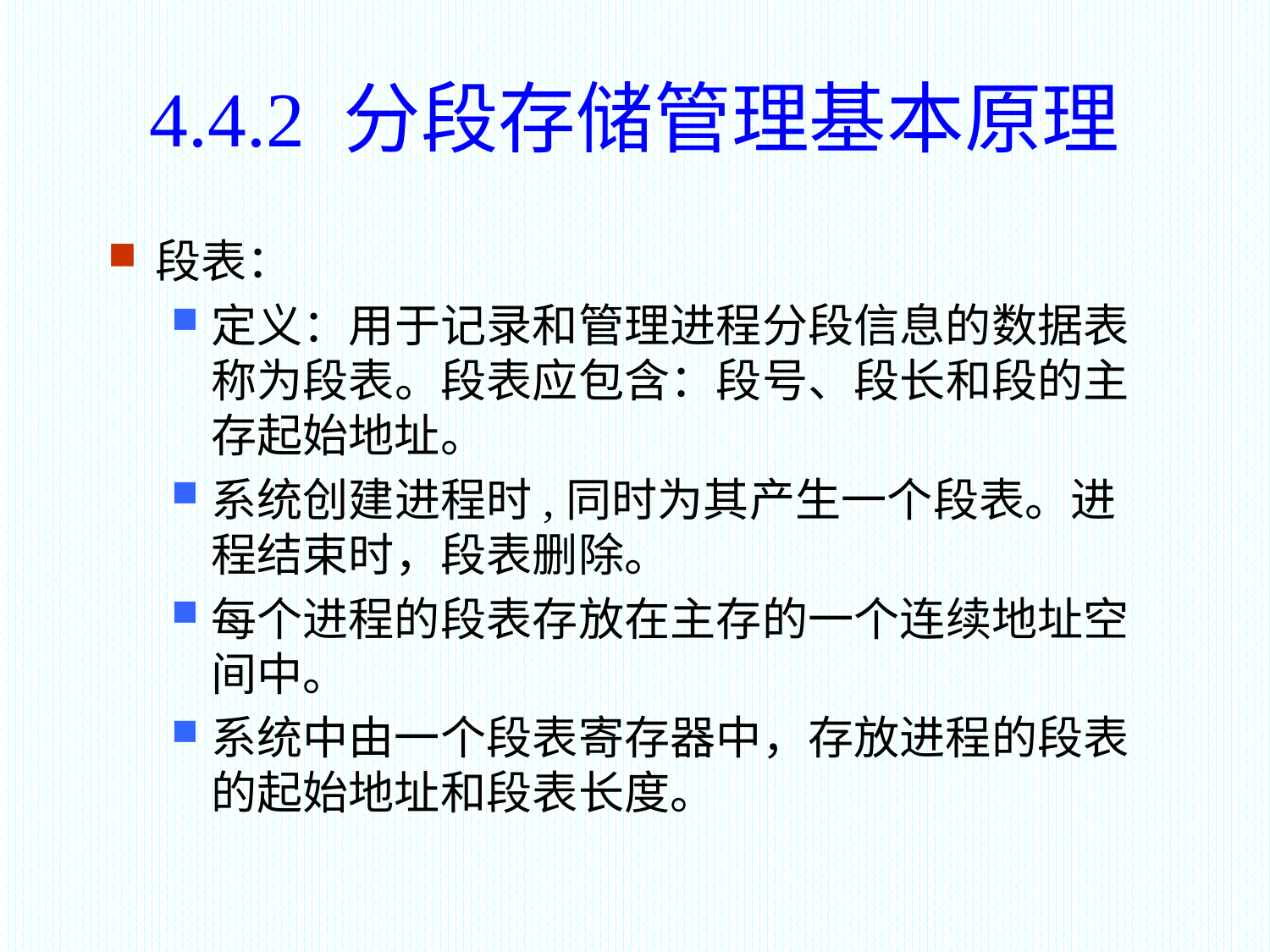

# 4.4.2 分段存储管理基本原理
段表：
定义：用于记录和管理进程分段信息的数据表称为段表。段表应包含：段号、段长和段的主存起始地址。
系统创建进程时,同时为其产生一个段表。进程结束时，段表删除。
每个进程的段表存放在主存的一个连续地址空间中。
系统中由一个段表寄存器中，存放进程的段表的起始地址和段表长度。